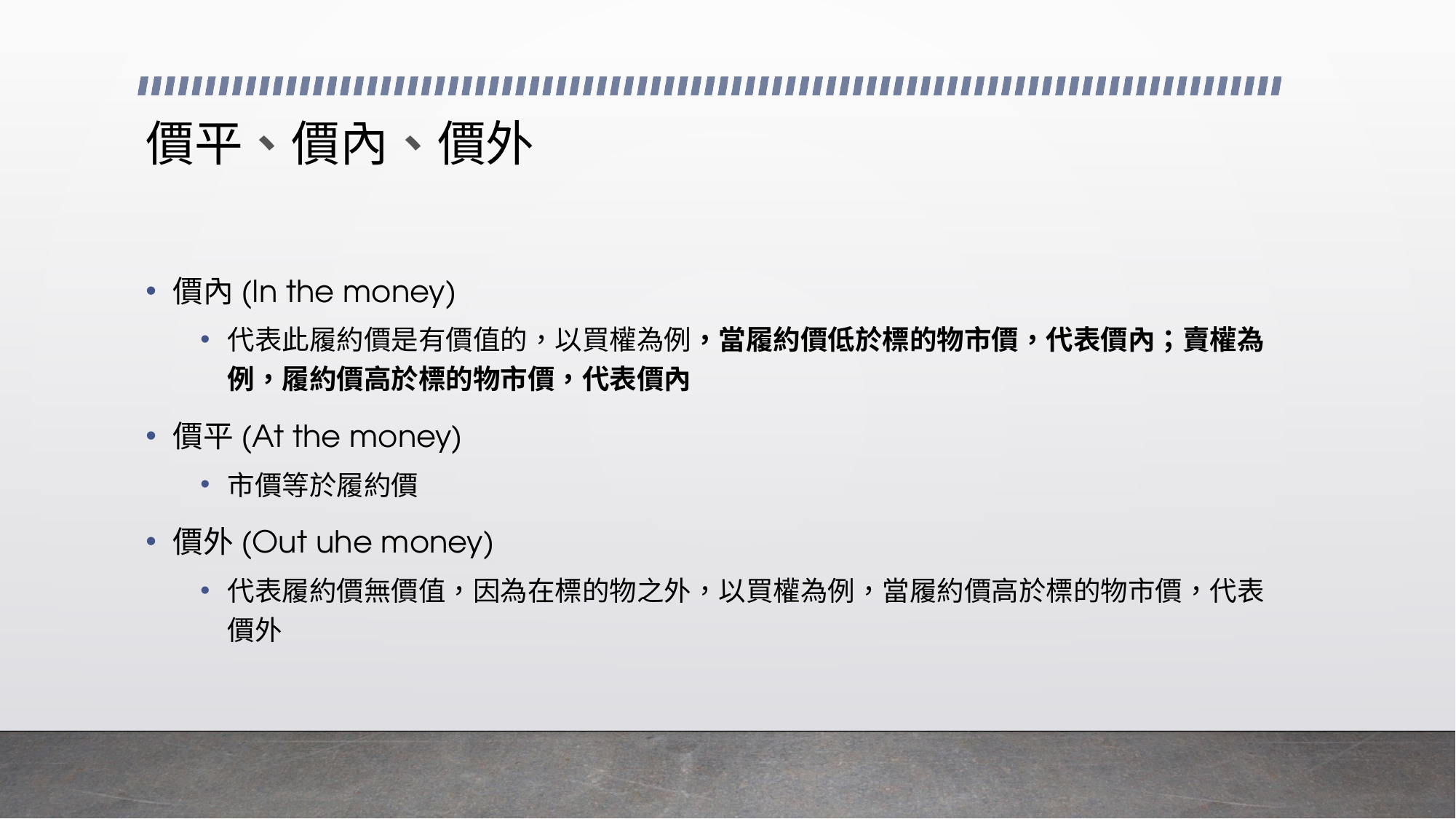

# 價平、價內、價外
價內(In the money)
代表此履約價是有價值的，以買權為例，當履約價低於標的物市價，代表價內；賣權為例，履約價高於標的物市價，代表價內
價平(At the money)
市價等於履約價
價外(Out uhe money)
代表履約價無價值，因為在標的物之外，以買權為例，當履約價高於標的物市價，代表價外